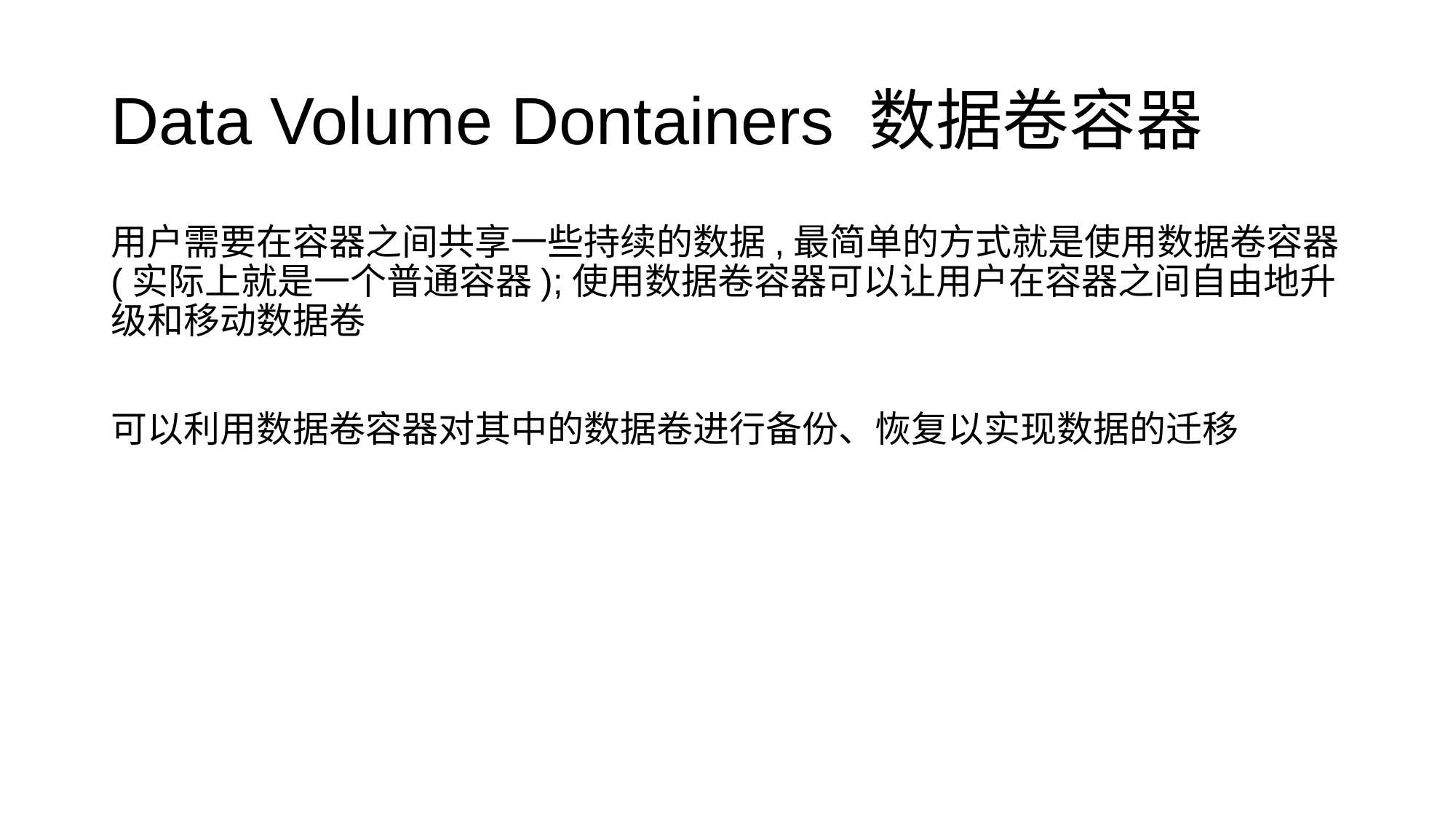

# Data Volume Dontainers 数据卷容器
用户需要在容器之间共享一些持续的数据,最简单的方式就是使用数据卷容器(实际上就是一个普通容器);使用数据卷容器可以让用户在容器之间自由地升级和移动数据卷

可以利用数据卷容器对其中的数据卷进行备份、恢复以实现数据的迁移